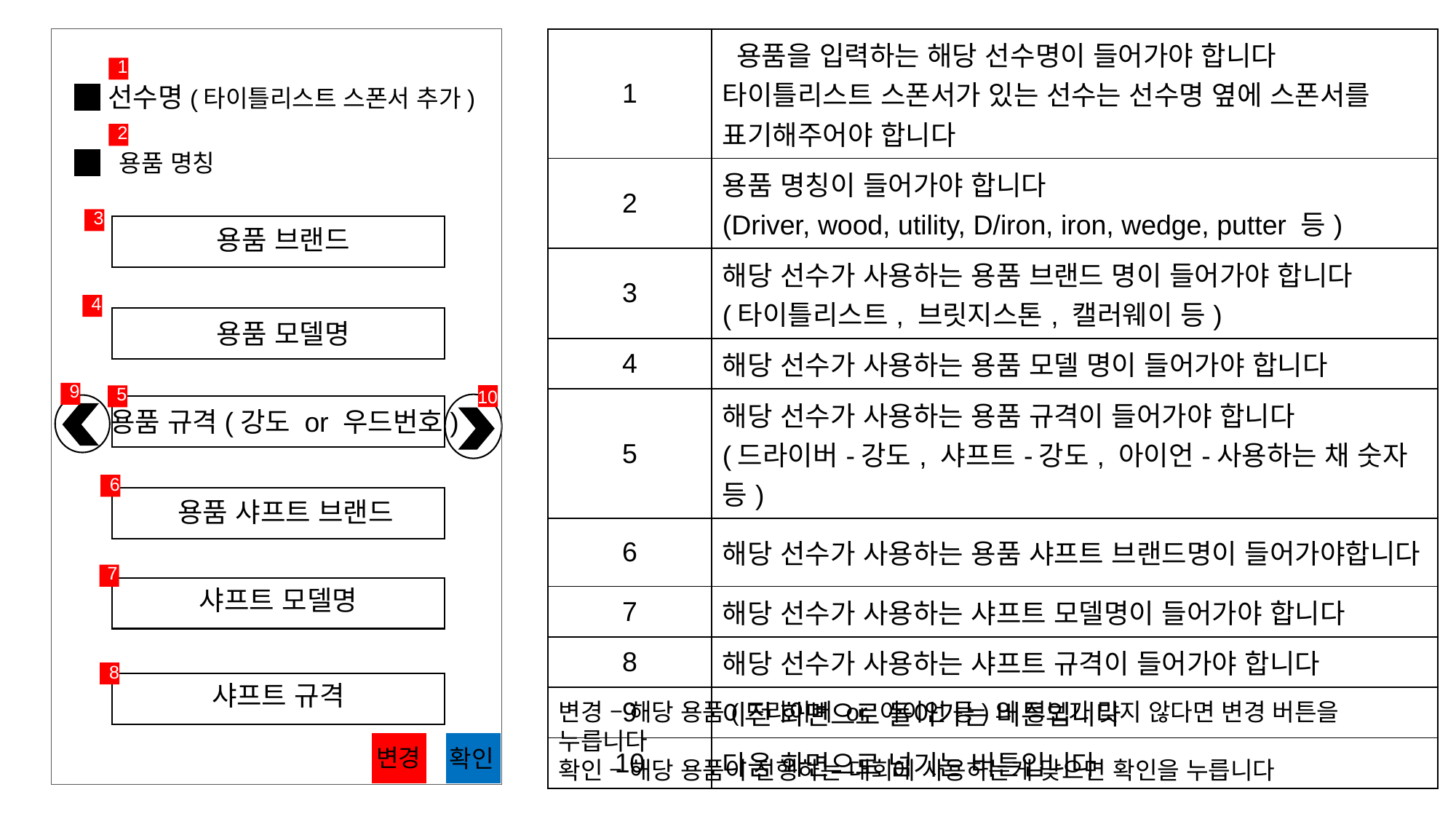

1

선수명(타이틀리스트 스폰서 추가)

2

용품 명칭

3

용품 브랜드
4

용품 모델명
9
5
10

용품 규격(강도 or 우드번호)

6

용품 샤프트 브랜드
7

샤프트 모델명
8

샤프트 규격

변경
확인
| 1 | 용품을 입력하는 해당 선수명이 들어가야 합니다 타이틀리스트 스폰서가 있는 선수는 선수명 옆에 스폰서를 표기해주어야 합니다 |
| --- | --- |
| 2 | 용품 명칭이 들어가야 합니다 (Driver, wood, utility, D/iron, iron, wedge, putter 등) |
| 3 | 해당 선수가 사용하는 용품 브랜드 명이 들어가야 합니다 (타이틀리스트, 브릿지스톤, 캘러웨이 등) |
| 4 | 해당 선수가 사용하는 용품 모델 명이 들어가야 합니다 |
| 5 | 해당 선수가 사용하는 용품 규격이 들어가야 합니다 (드라이버-강도, 샤프트-강도, 아이언-사용하는 채 숫자 등) |
| 6 | 해당 선수가 사용하는 용품 샤프트 브랜드명이 들어가야합니다 |
| 7 | 해당 선수가 사용하는 샤프트 모델명이 들어가야 합니다 |
| 8 | 해당 선수가 사용하는 샤프트 규격이 들어가야 합니다 |
| 9 | 이전 화면으로 돌아가는 버튼입니다 |
| 10 | 다음 화면으로 넘기는 버튼입니다 |
변경 – 해당 용품(드라이버 or 아이언 등)의 정보가 맞지 않다면 변경 버튼을 누릅니다
확인 – 해당 용품이 진행하는 대회에 사용하는게 맞으면 확인을 누릅니다